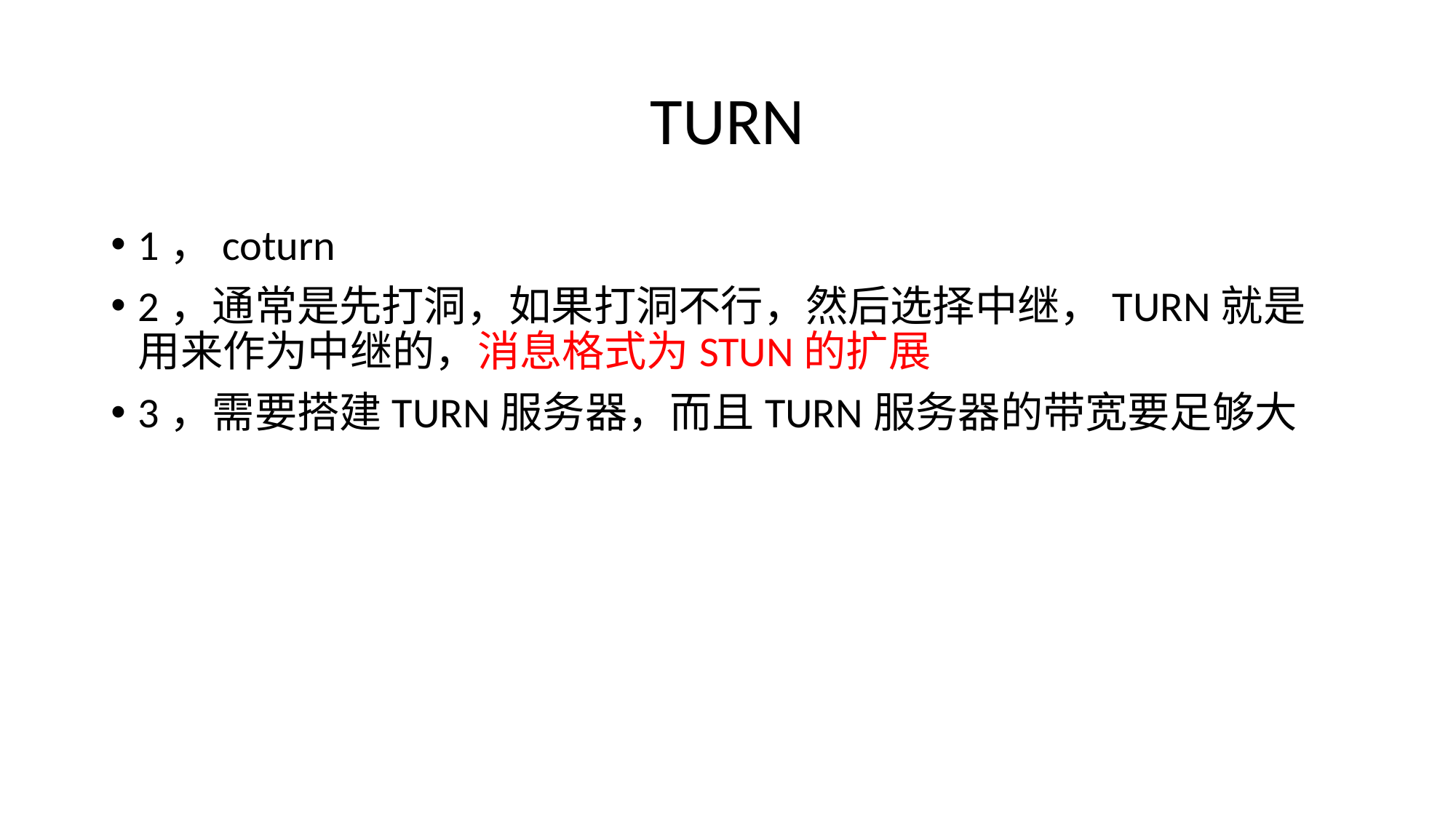

# TURN
1，coturn
2，通常是先打洞，如果打洞不行，然后选择中继，TURN就是用来作为中继的，消息格式为STUN的扩展
3，需要搭建TURN服务器，而且TURN服务器的带宽要足够大